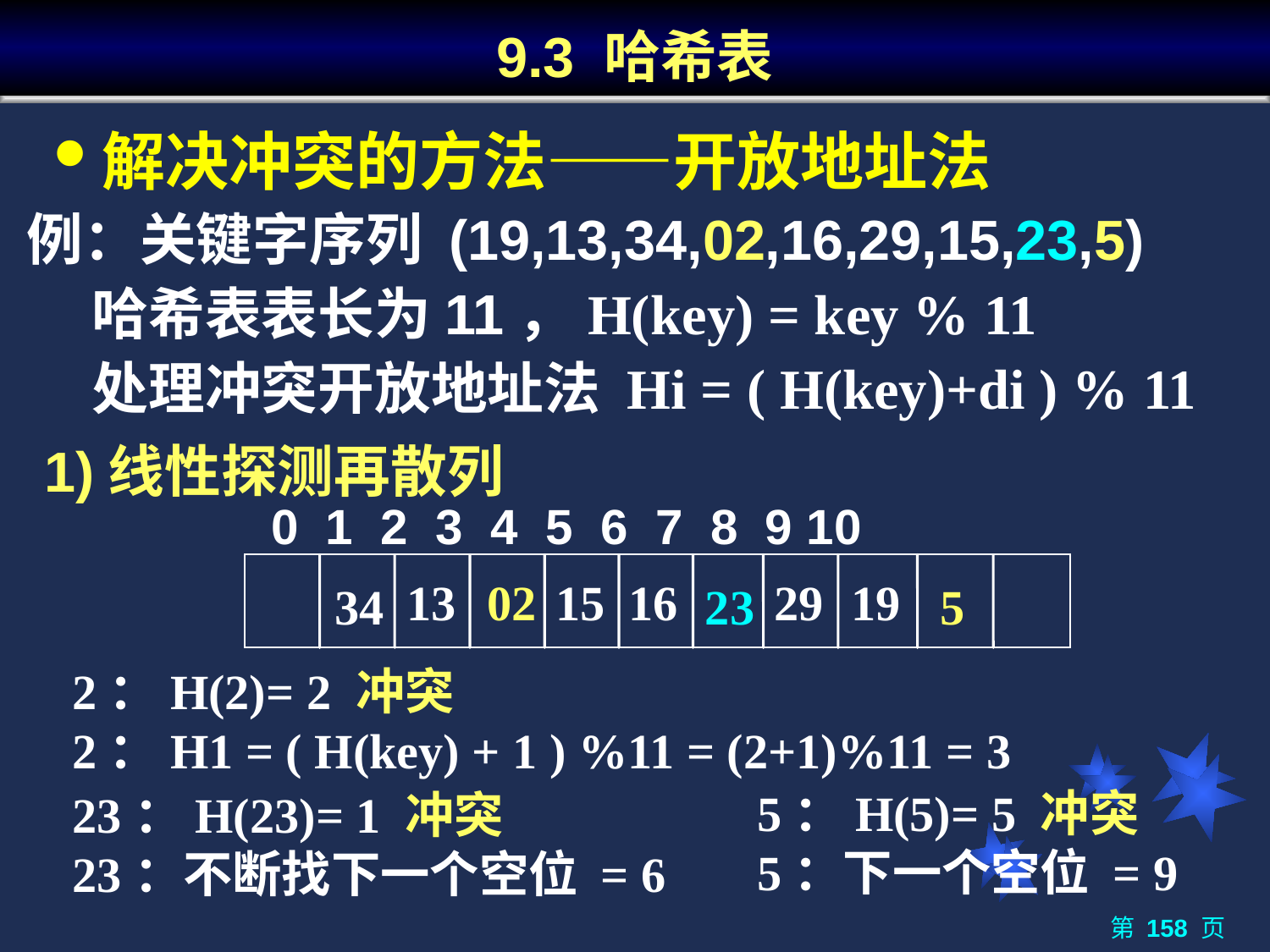

# 9.3 哈希表
解决冲突的方法——开放地址法
例：关键字序列 (19,13,34,02,16,29,15,23,5)
    哈希表表长为11，H(key) = key % 11
    处理冲突开放地址法 Hi = ( H(key)+di ) % 11
 1)线性探测再散列
 0  1  2  3  4  5  6  7  8  9 10

13
02
15
16
29
19
34
23
5
2：H(2)= 2 冲突
2：H1 = ( H(key) + 1 ) %11 = (2+1)%11 = 3
5：H(5)= 5 冲突
5：下一个空位 = 9
23：H(23)= 1 冲突
23：不断找下一个空位 = 6
第 158 页